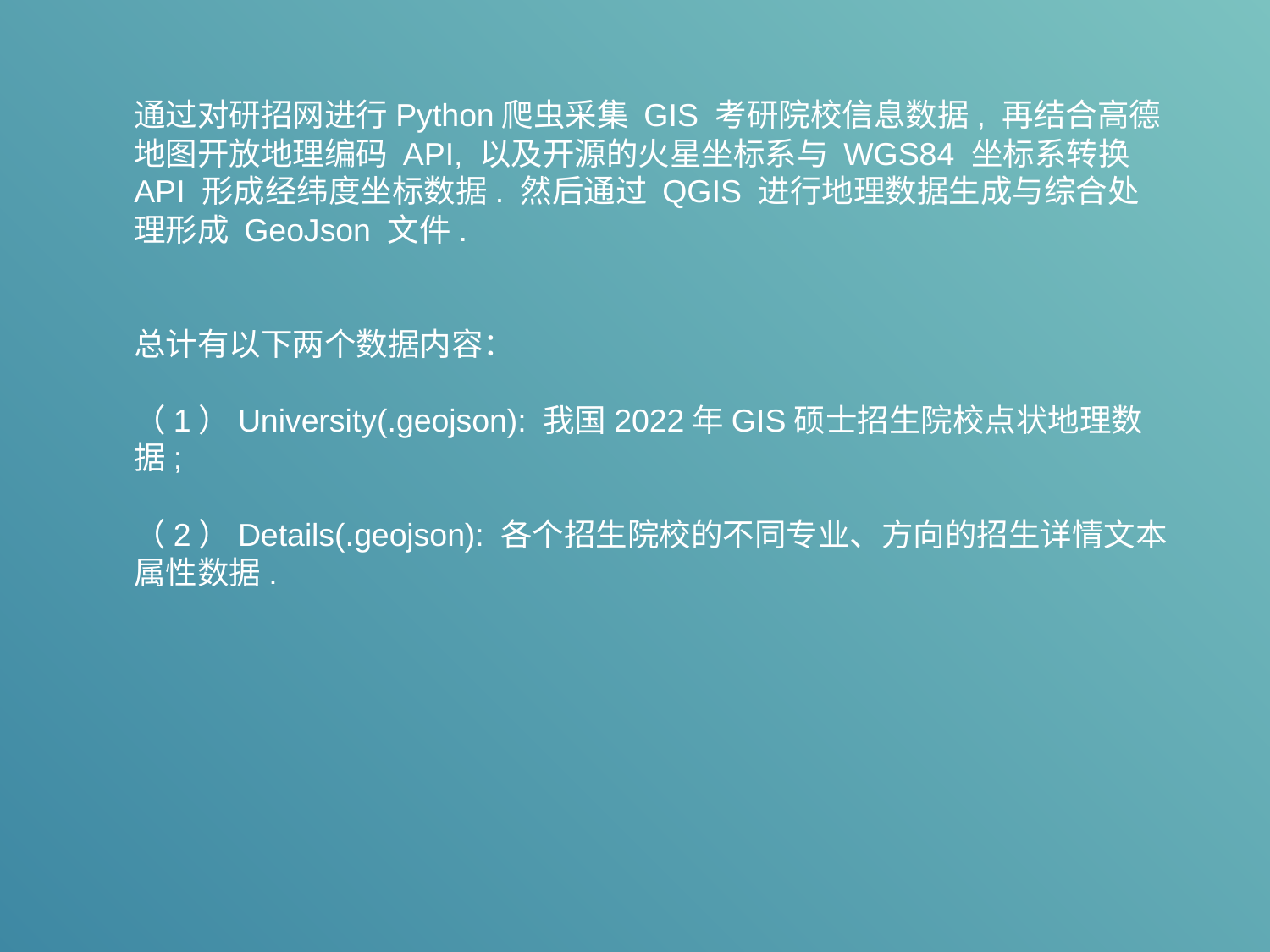

通过对研招网进行Python爬虫采集 GIS 考研院校信息数据, 再结合高德地图开放地理编码 API, 以及开源的火星坐标系与 WGS84 坐标系转换 API 形成经纬度坐标数据. 然后通过 QGIS 进行地理数据生成与综合处理形成 GeoJson 文件.

总计有以下两个数据内容：

（1）University(.geojson): 我国2022年GIS硕士招生院校点状地理数据;

（2）Details(.geojson): 各个招生院校的不同专业、方向的招生详情文本属性数据.